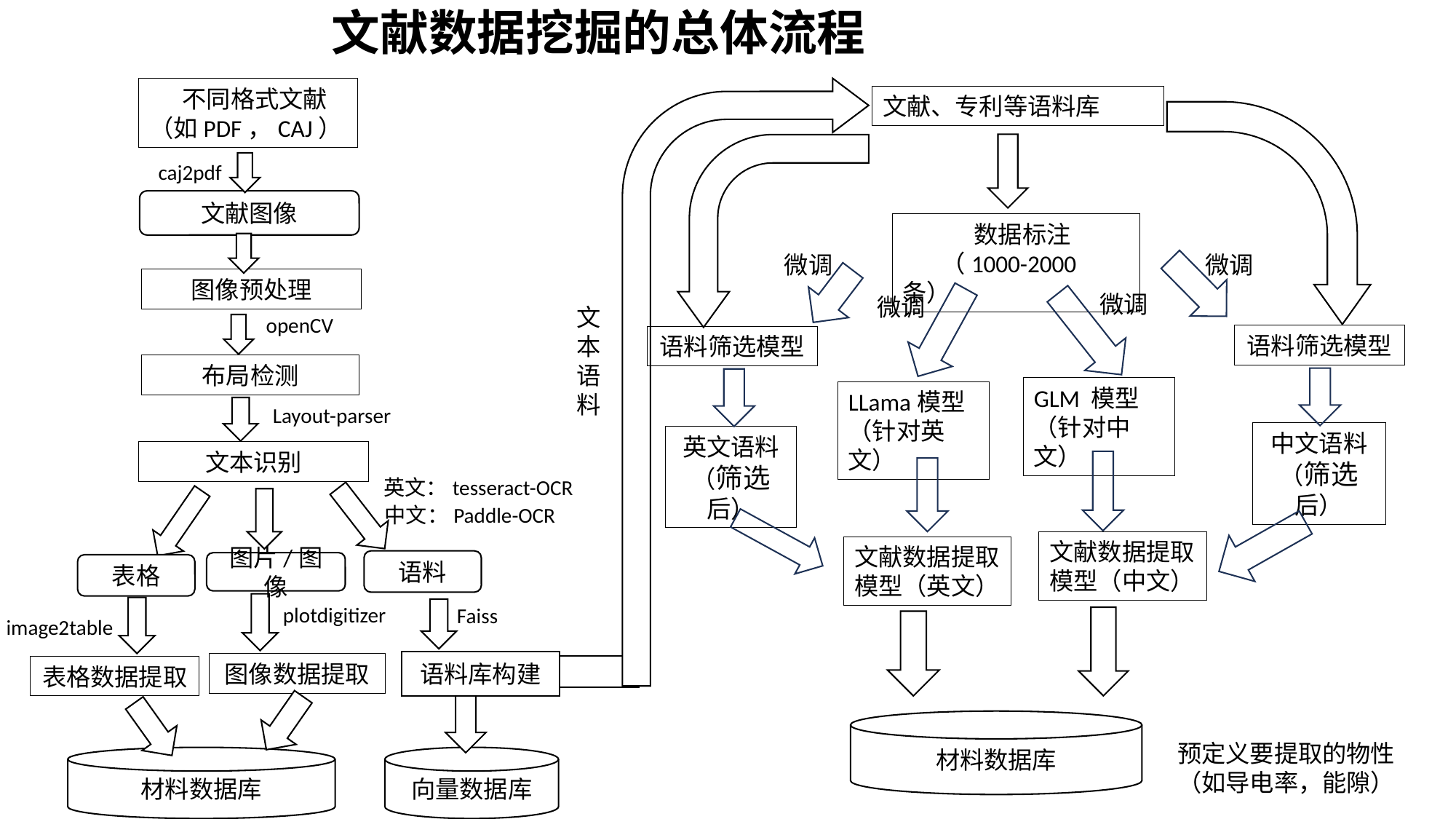

文献数据挖掘的总体流程
     不同格式文献
（如PDF，CAJ）

文献、专利等语料库

caj2pdf
文献图像
            数据标注
      （1000-2000条）

微调
微调

图像预处理

微调
微调
文本语料
openCV

语料筛选模型
语料筛选模型
布局检测

GLM 模型
（针对中文）
LLama模型（针对英文）
Layout-parser

中文语料（筛选后）
英文语料 （筛选后）
文本识别

英文：tesseract-OCR

中文：Paddle-OCR

文献数据提取模型（中文）
文献数据提取模型（英文）
语料
图片/图像
表格

plotdigitizer
Faiss

image2table

语料库构建
图像数据提取
表格数据提取

材料数据库

预定义要提取的物性（如导电率，能隙）

材料数据库

向量数据库